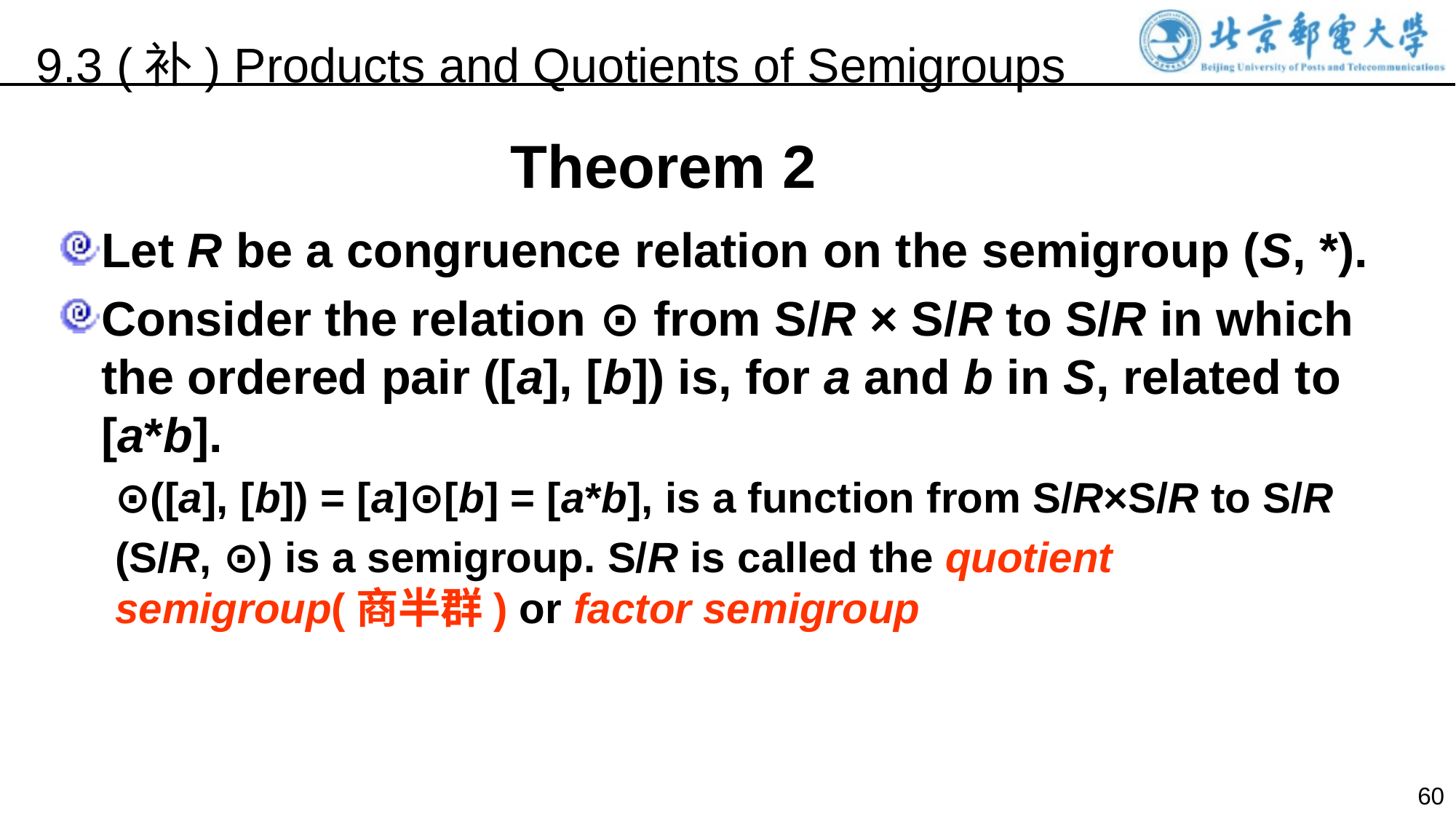

9.3 (补) Products and Quotients of Semigroups
Theorem 2
Let R be a congruence relation on the semigroup (S, *).
Consider the relation ⊙ from S/R × S/R to S/R in which the ordered pair ([a], [b]) is, for a and b in S, related to [a*b].
⊙([a], [b]) = [a]⊙[b] = [a*b], is a function from S/R×S/R to S/R
(S/R, ⊙) is a semigroup. S/R is called the quotient semigroup(商半群) or factor semigroup